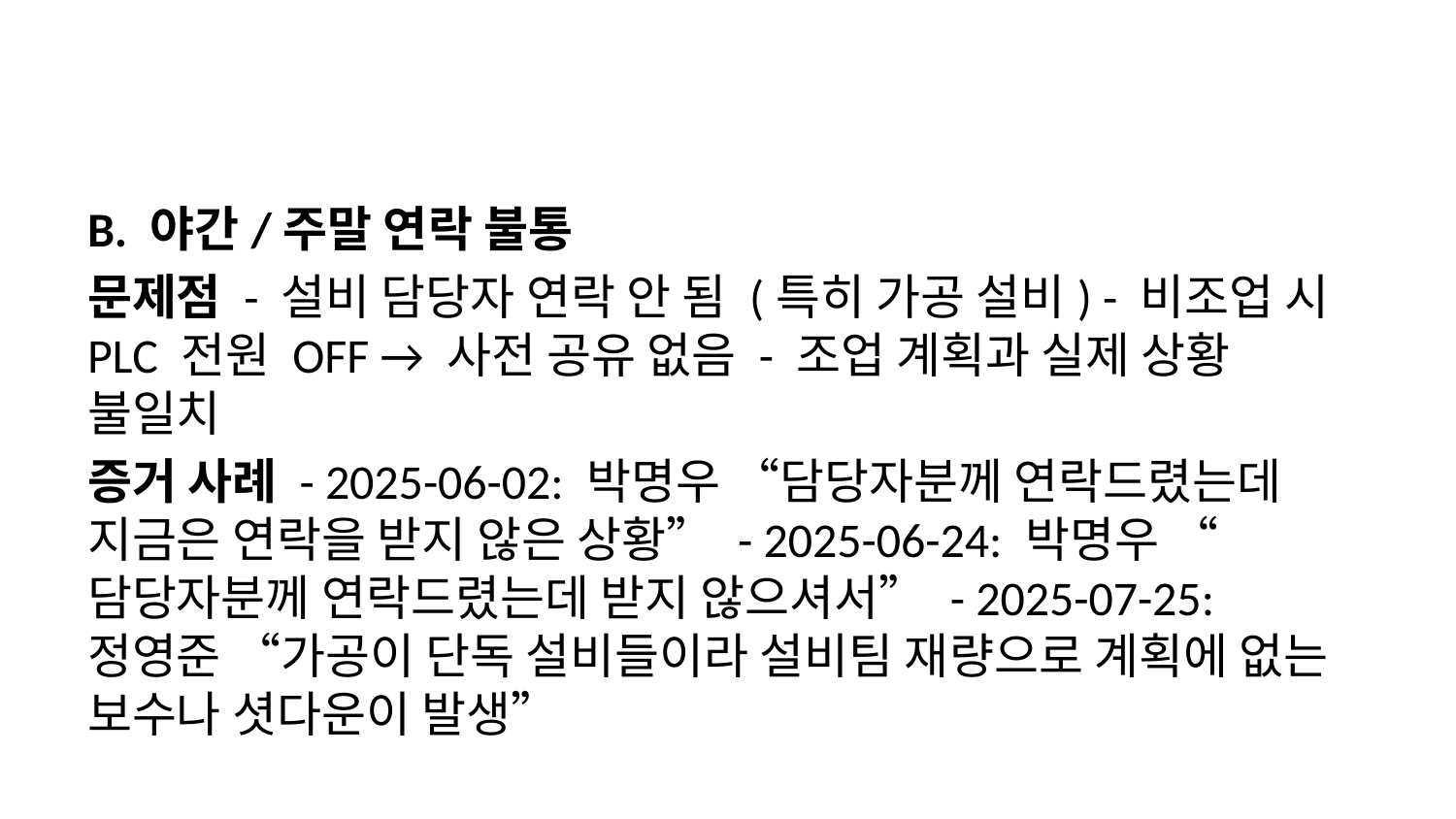

B. 야간/주말 연락 불통
문제점 - 설비 담당자 연락 안 됨 (특히 가공 설비) - 비조업 시 PLC 전원 OFF → 사전 공유 없음 - 조업 계획과 실제 상황 불일치
증거 사례 - 2025-06-02: 박명우 “담당자분께 연락드렸는데 지금은 연락을 받지 않은 상황” - 2025-06-24: 박명우 “담당자분께 연락드렸는데 받지 않으셔서” - 2025-07-25: 정영준 “가공이 단독 설비들이라 설비팀 재량으로 계획에 없는 보수나 셧다운이 발생”